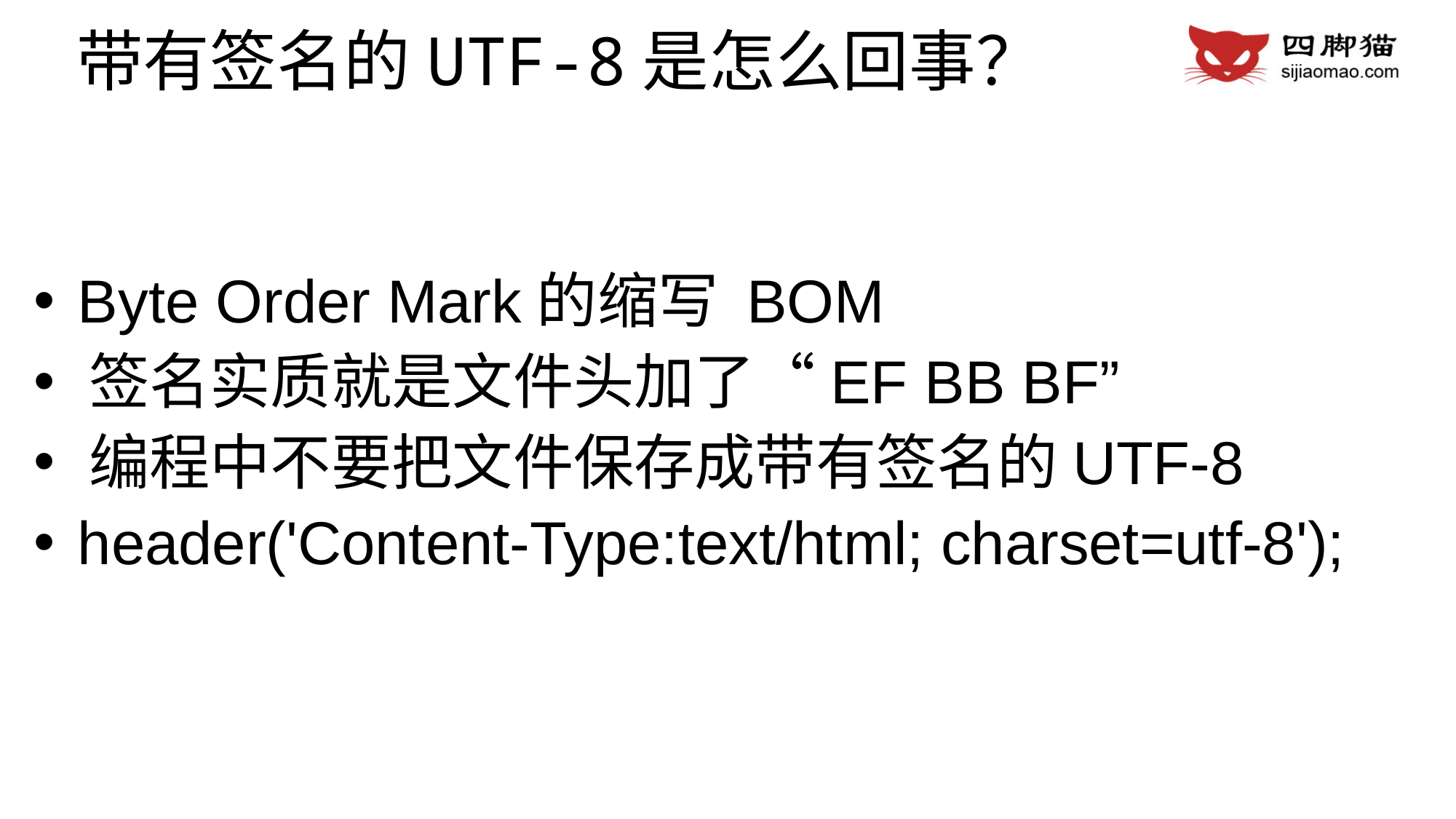

带有签名的UTF-8是怎么回事？

 Byte Order Mark的缩写 BOM
 签名实质就是文件头加了“EF BB BF”
 编程中不要把文件保存成带有签名的UTF-8
 header('Content-Type:text/html; charset=utf-8');